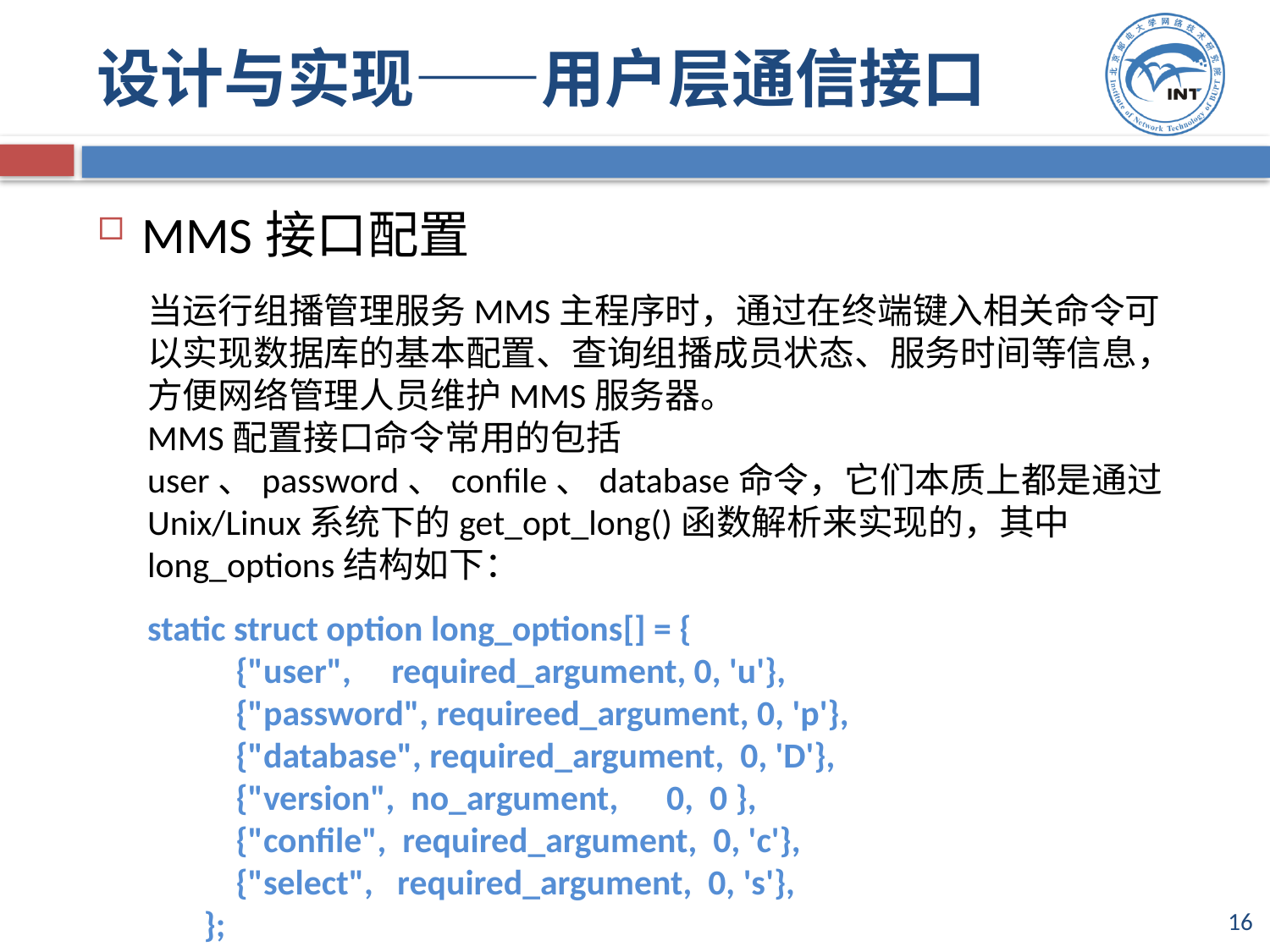

# 设计与实现——用户层通信接口
MMS接口配置

当运行组播管理服务MMS主程序时，通过在终端键入相关命令可以实现数据库的基本配置、查询组播成员状态、服务时间等信息，方便网络管理人员维护MMS服务器。
MMS配置接口命令常用的包括user、password、confile、database命令，它们本质上都是通过Unix/Linux系统下的get_opt_long()函数解析来实现的，其中long_options结构如下：
static struct option long_options[] = {
           {"user",     required_argument, 0, 'u'},
           {"password", requireed_argument, 0, 'p'},
           {"database", required_argument,  0, 'D'},
           {"version",  no_argument,      0,  0 },
           {"confile",  required_argument,  0, 'c'},
           {"select",   required_argument,  0, 's'},
       };
16